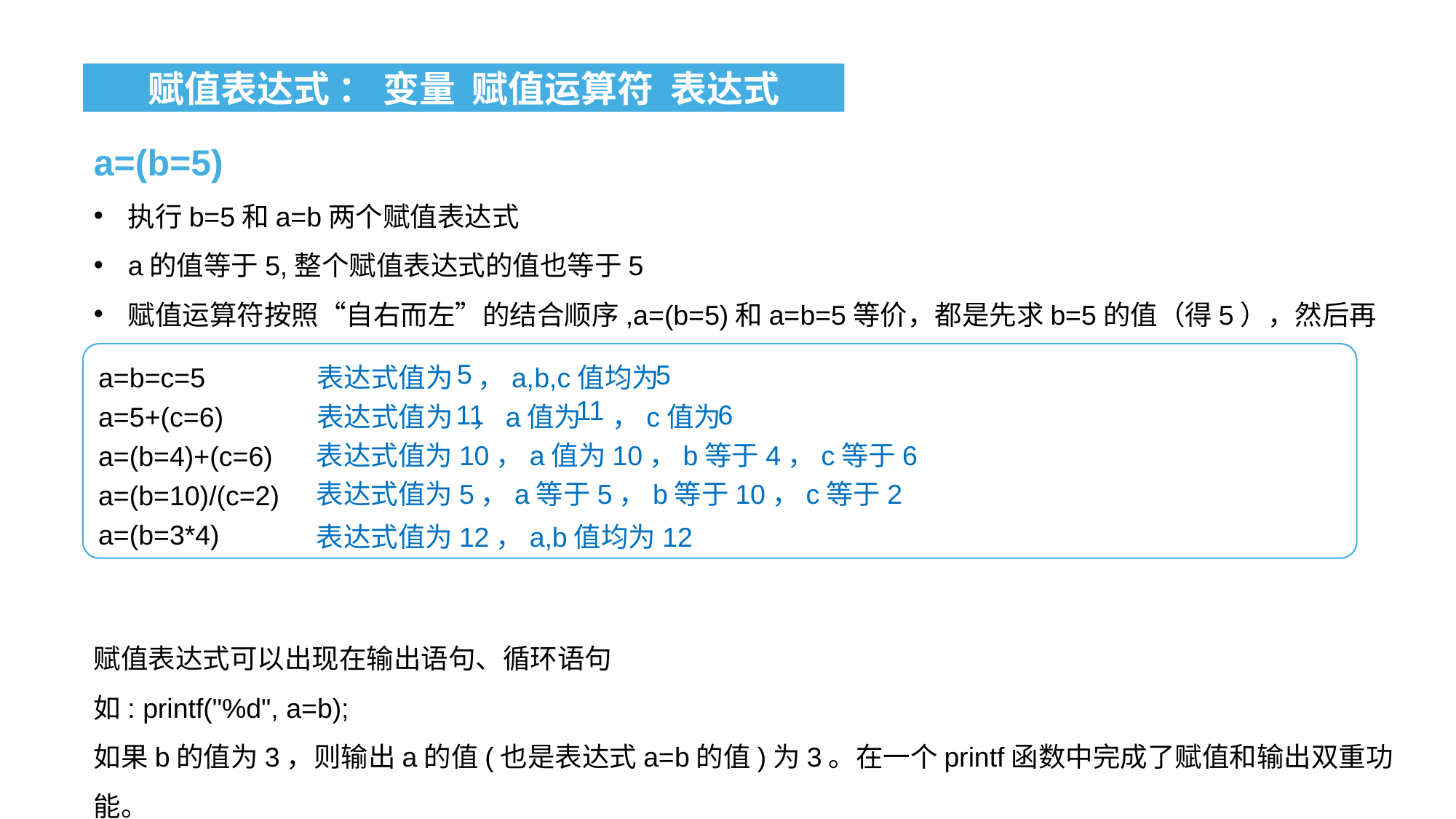

赋值表达式 ： 变量  赋值运算符  表达式
a=(b=5)
执行b=5和a=b两个赋值表达式
a的值等于5,整个赋值表达式的值也等于5
赋值运算符按照“自右而左”的结合顺序,a=(b=5)和a=b=5等价，都是先求b=5的值（得5），然后再赋给a。

赋值表达式可以出现在输出语句、循环语句
如: printf("%d", a=b);
如果b的值为3，则输出a的值(也是表达式a=b的值)为3。在一个printf函数中完成了赋值和输出双重功能。
a=b=c=5 	表达式值为    ，a,b,c值均为
a=5+(c=6) 	表达式值为   ，a值为     ，c值为
a=(b=4)+(c=6)
a=(b=10)/(c=2)
a=(b=3*4)
5
5
11
11
6
表达式值为10，a值为10，b等于4，c等于6
表达式值为5，a等于5，b等于10，c等于2
表达式值为12，a,b值均为12